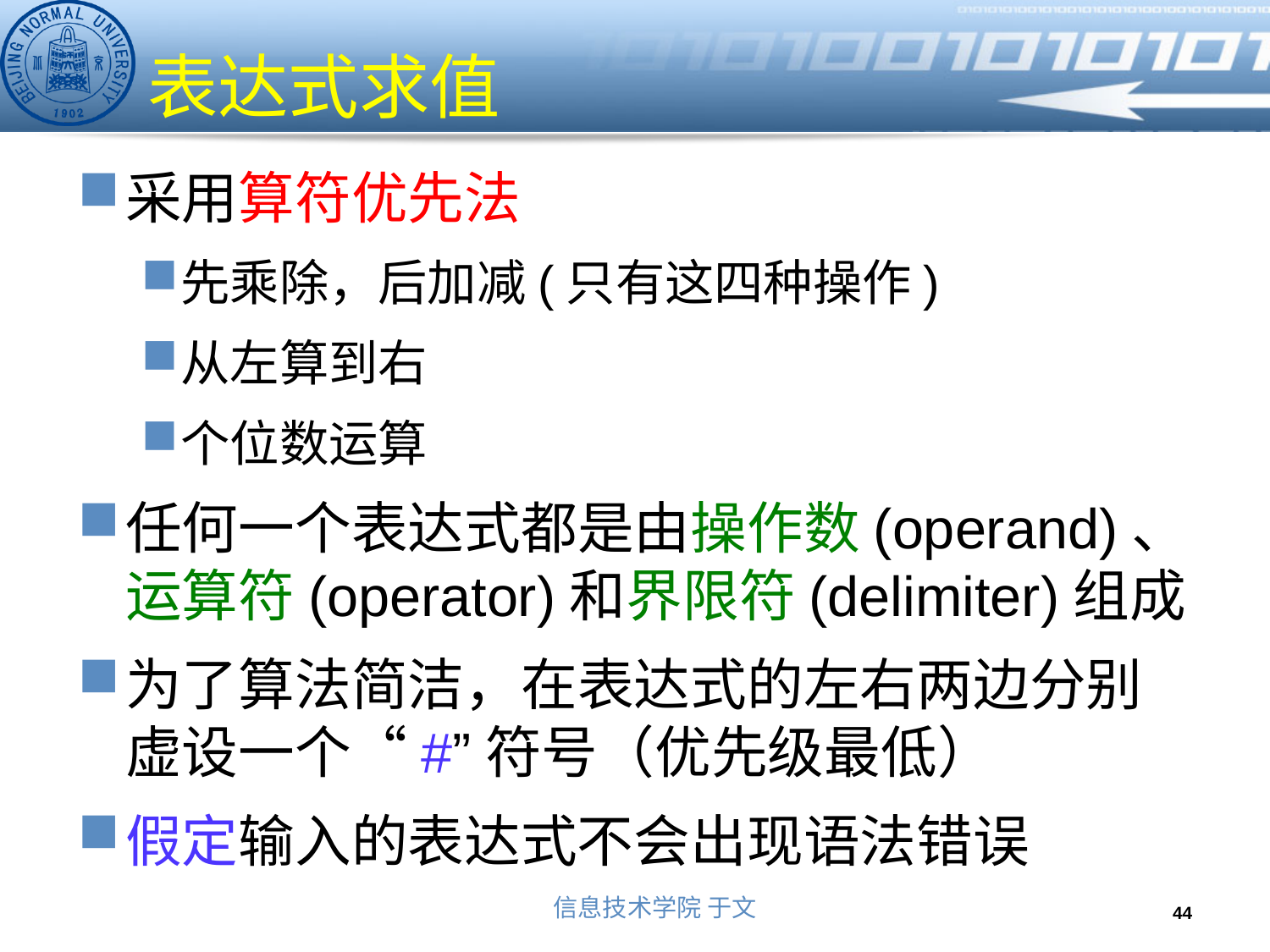

# 表达式求值
采用算符优先法
先乘除，后加减(只有这四种操作)
从左算到右
个位数运算
任何一个表达式都是由操作数(operand)、运算符(operator)和界限符(delimiter)组成
为了算法简洁，在表达式的左右两边分别虚设一个“#”符号（优先级最低）
假定输入的表达式不会出现语法错误
44